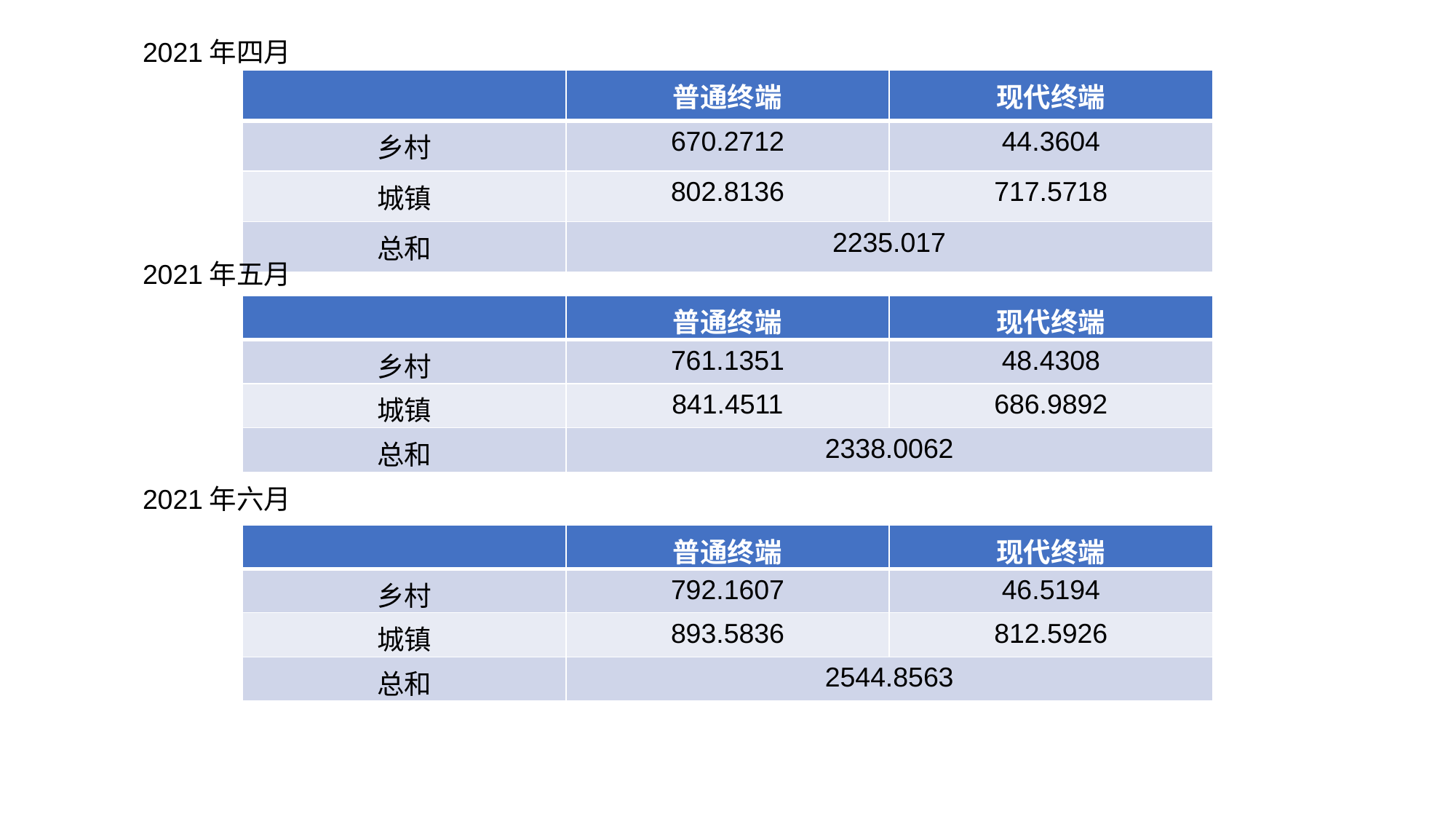

2021年四月
|  | 普通终端 | 现代终端 |
| --- | --- | --- |
| 乡村 | 670.2712 | 44.3604 |
| 城镇 | 802.8136 | 717.5718 |
| 总和 | 2235.017 |  |
2021年五月
|  | 普通终端 | 现代终端 |
| --- | --- | --- |
| 乡村 | 761.1351 | 48.4308 |
| 城镇 | 841.4511 | 686.9892 |
| 总和 | 2338.0062 |  |
2021年六月
|  | 普通终端 | 现代终端 |
| --- | --- | --- |
| 乡村 | 792.1607 | 46.5194 |
| 城镇 | 893.5836 | 812.5926 |
| 总和 | 2544.8563 |  |